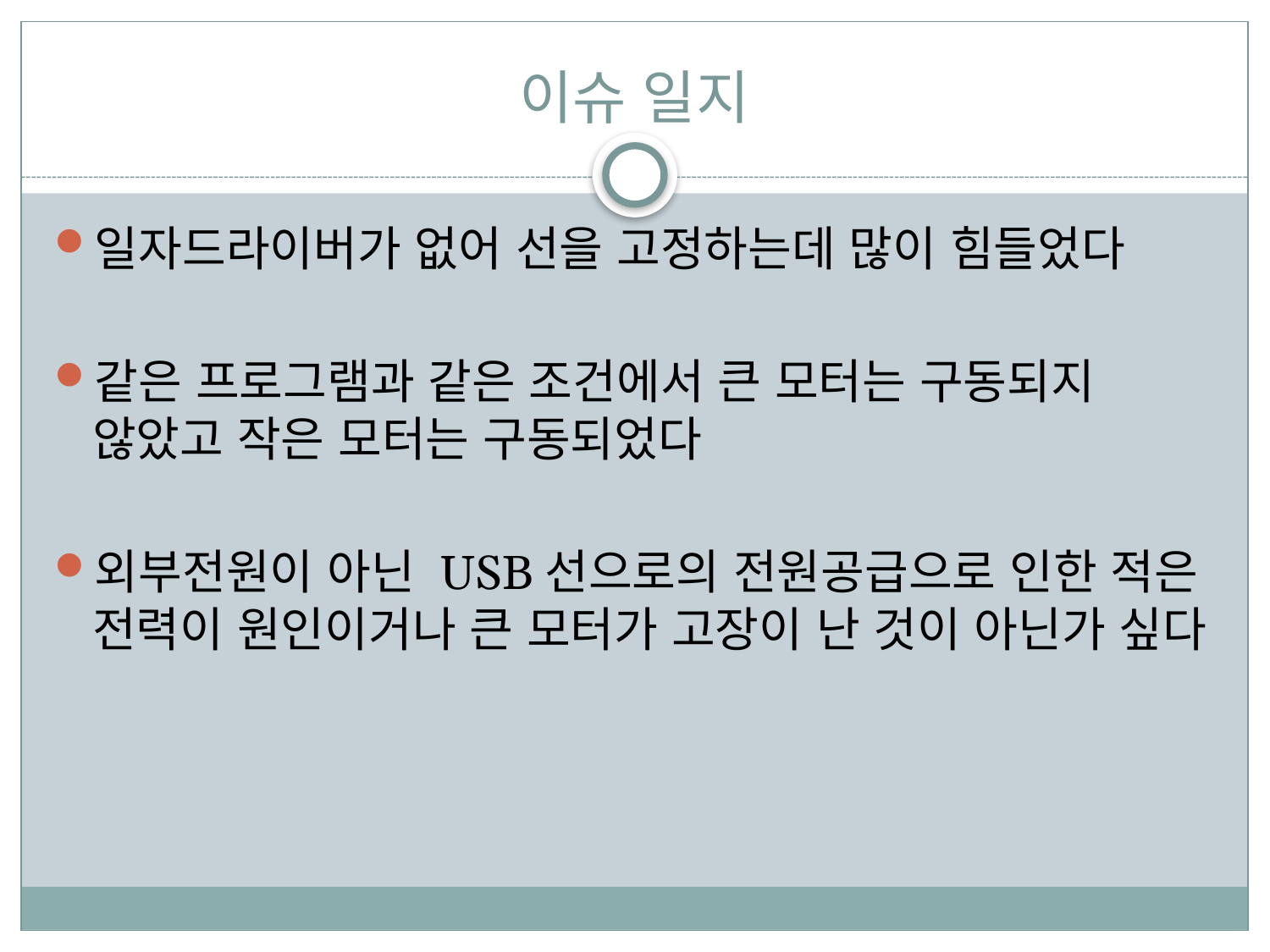

# 이슈 일지
일자드라이버가 없어 선을 고정하는데 많이 힘들었다

같은 프로그램과 같은 조건에서 큰 모터는 구동되지 않았고 작은 모터는 구동되었다

외부전원이 아닌 USB선으로의 전원공급으로 인한 적은 전력이 원인이거나 큰 모터가 고장이 난 것이 아닌가 싶다